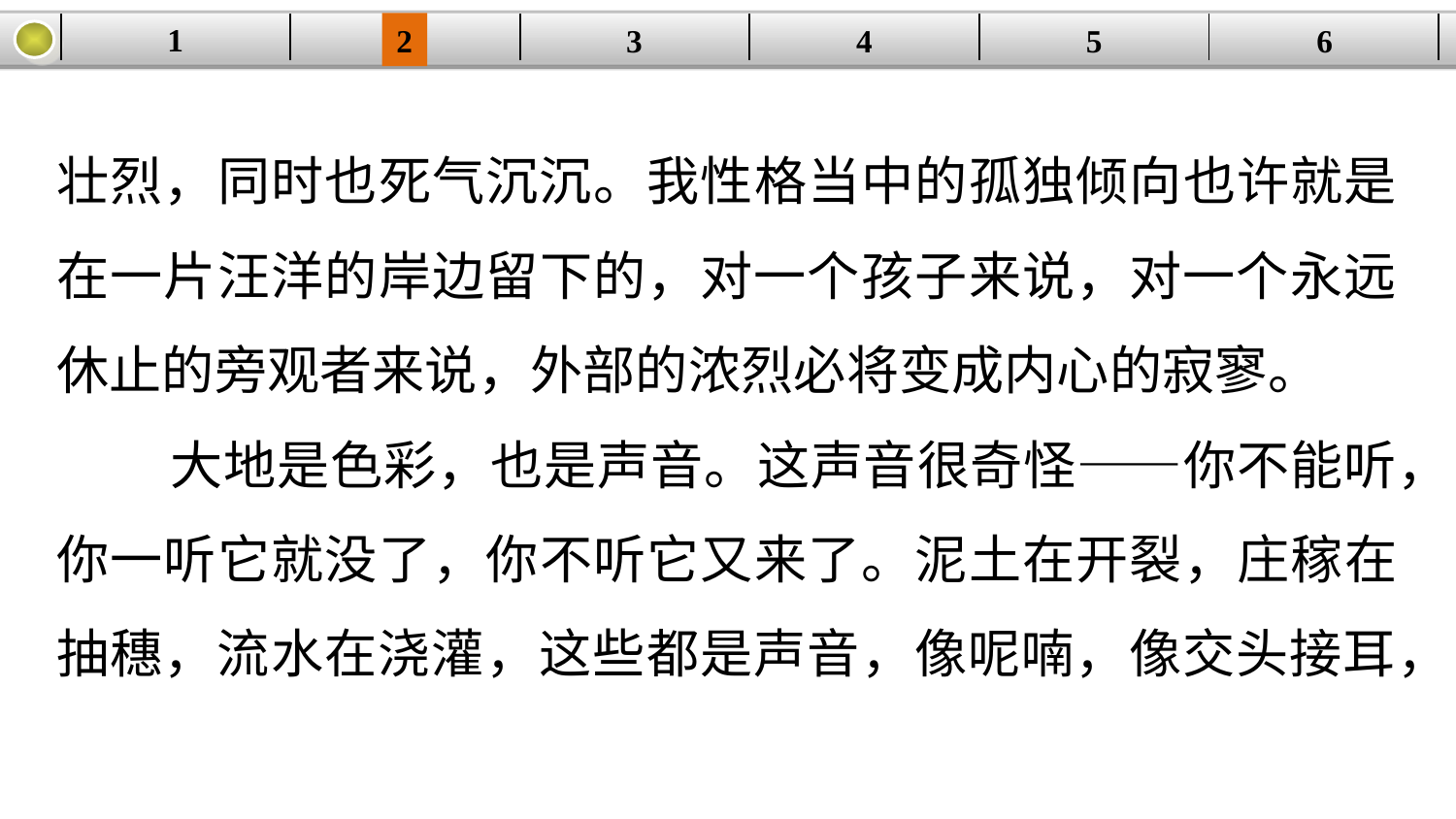

1
2
3
4
|  |  |  |  |  |  |
| --- | --- | --- | --- | --- | --- |
5
6

壮烈，同时也死气沉沉。我性格当中的孤独倾向也许就是在一片汪洋的岸边留下的，对一个孩子来说，对一个永远休止的旁观者来说，外部的浓烈必将变成内心的寂寥。
        大地是色彩，也是声音。这声音很奇怪——你不能听，你一听它就没了，你不听它又来了。泥土在开裂，庄稼在抽穗，流水在浇灌，这些都是声音，像呢喃，像交头接耳，